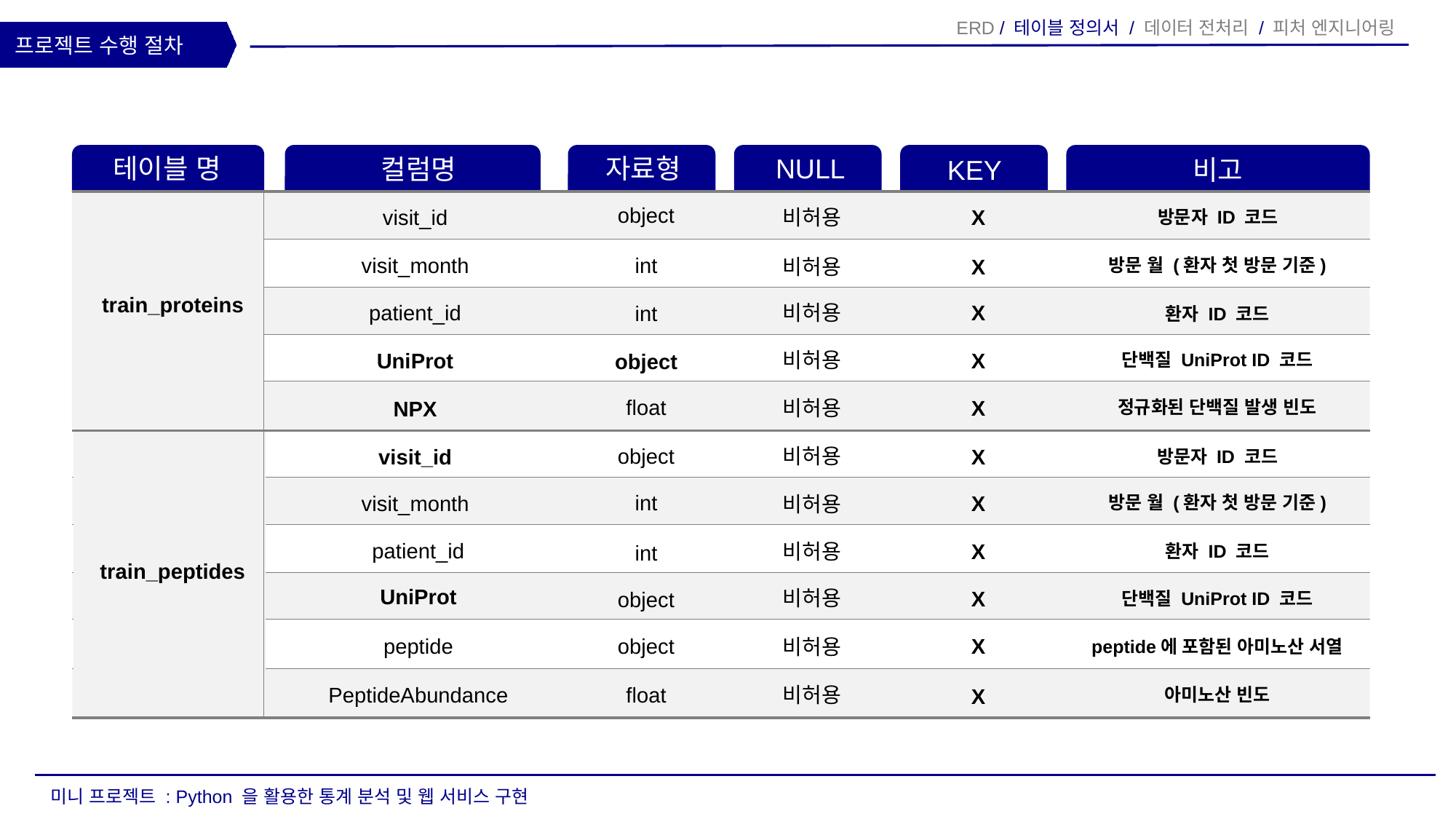

ERD / 테이블 정의서 / 데이터 전처리 / 피처 엔지니어링

프로젝트 수행 절차

테이블 명
자료형
NULL
컬럼명
KEY
비고

object
visit_id
비허용
X
방문자 ID 코드

visit_month
int
비허용
X
방문 월 (환자 첫 방문 기준)
train_proteins

patient_id
비허용
X
int
환자 ID 코드

비허용
UniProt
X
object
단백질 UniProt ID 코드

float
비허용
X
NPX
정규화된 단백질 발생 빈도

object
비허용
visit_id
X
방문자 ID 코드

int
X
visit_month
비허용
방문 월 (환자 첫 방문 기준)

patient_id
비허용
X
int
환자 ID 코드
train_peptides

UniProt
비허용
X
object
단백질 UniProt ID 코드

X
peptide
object
비허용
peptide에 포함된 아미노산 서열

float
비허용
PeptideAbundance
아미노산 빈도
X
미니 프로젝트 : Python 을 활용한 통계 분석 및 웹 서비스 구현